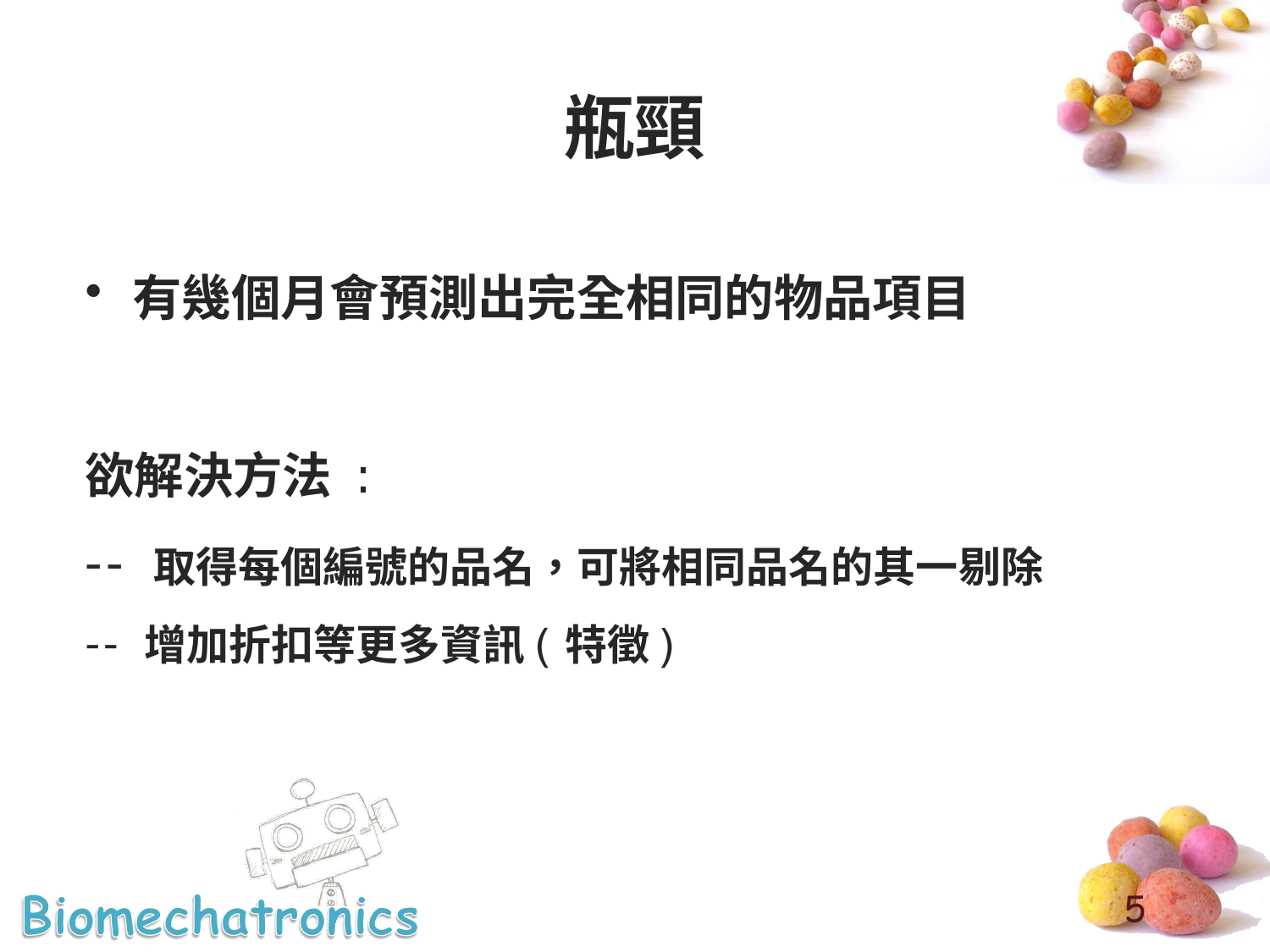

# 瓶頸
有幾個月會預測出完全相同的物品項目

欲解決方法 :
-- 取得每個編號的品名，可將相同品名的其一剔除
-- 增加折扣等更多資訊(特徵)